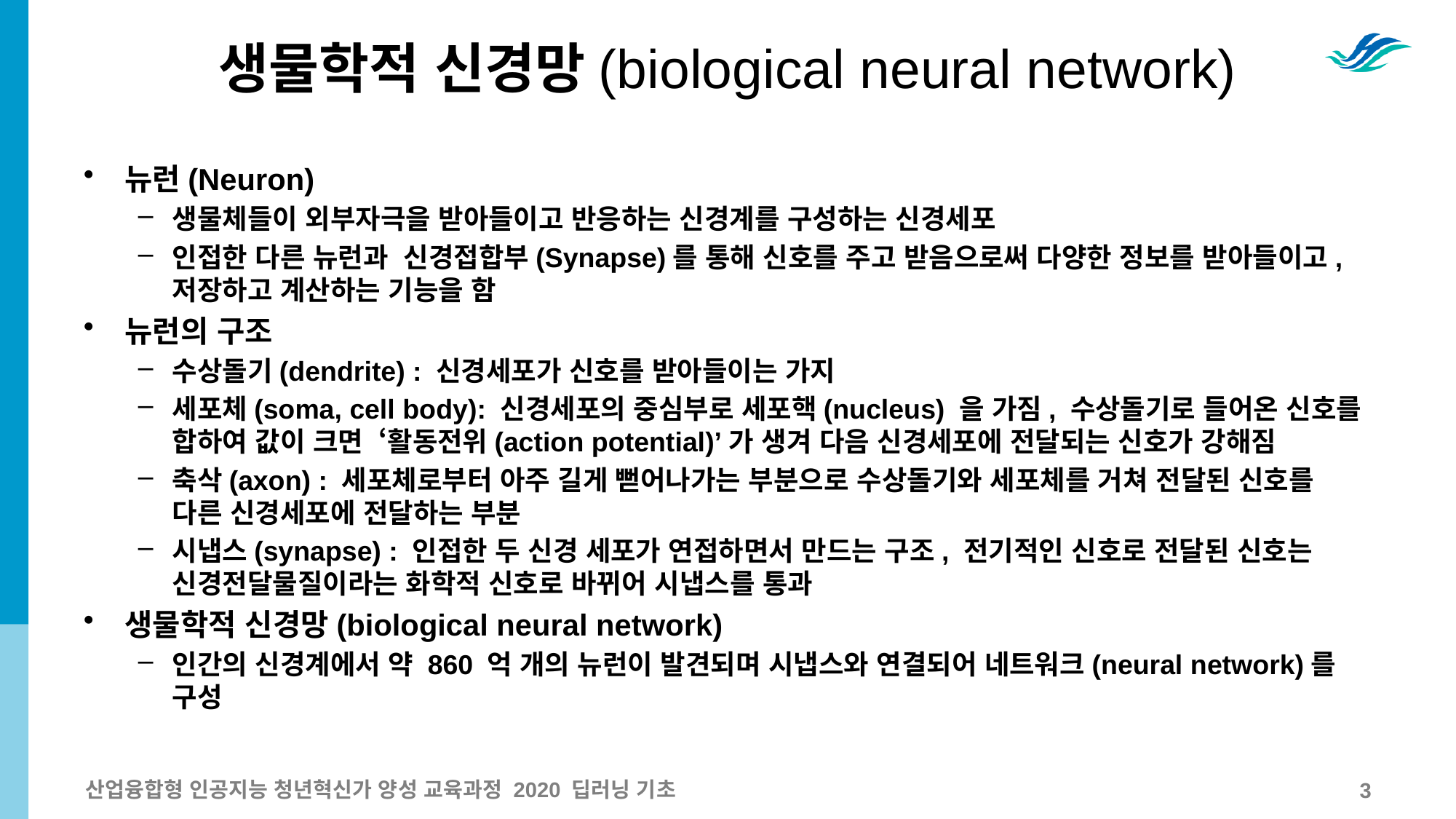

# 생물학적 신경망(biological neural network)
뉴런(Neuron)
생물체들이 외부자극을 받아들이고 반응하는 신경계를 구성하는 신경세포
인접한 다른 뉴런과  신경접합부(Synapse)를 통해 신호를 주고 받음으로써 다양한 정보를 받아들이고, 저장하고 계산하는 기능을 함
뉴런의 구조
수상돌기(dendrite) : 신경세포가 신호를 받아들이는 가지
세포체(soma, cell body): 신경세포의 중심부로 세포핵(nucleus) 을 가짐, 수상돌기로 들어온 신호를 합하여 값이 크면  ‘활동전위(action potential)’가 생겨 다음 신경세포에 전달되는 신호가 강해짐
축삭(axon) : 세포체로부터 아주 길게 뻗어나가는 부분으로 수상돌기와 세포체를 거쳐 전달된 신호를 다른 신경세포에 전달하는 부분
시냅스(synapse) : 인접한 두 신경 세포가 연접하면서 만드는 구조, 전기적인 신호로 전달된 신호는 신경전달물질이라는 화학적 신호로 바뀌어 시냅스를 통과
생물학적 신경망(biological neural network)
인간의 신경계에서 약 860 억 개의 뉴런이 발견되며 시냅스와 연결되어 네트워크(neural network)를 구성

산업융합형 인공지능 청년혁신가 양성 교육과정 2020 딥러닝 기초
3